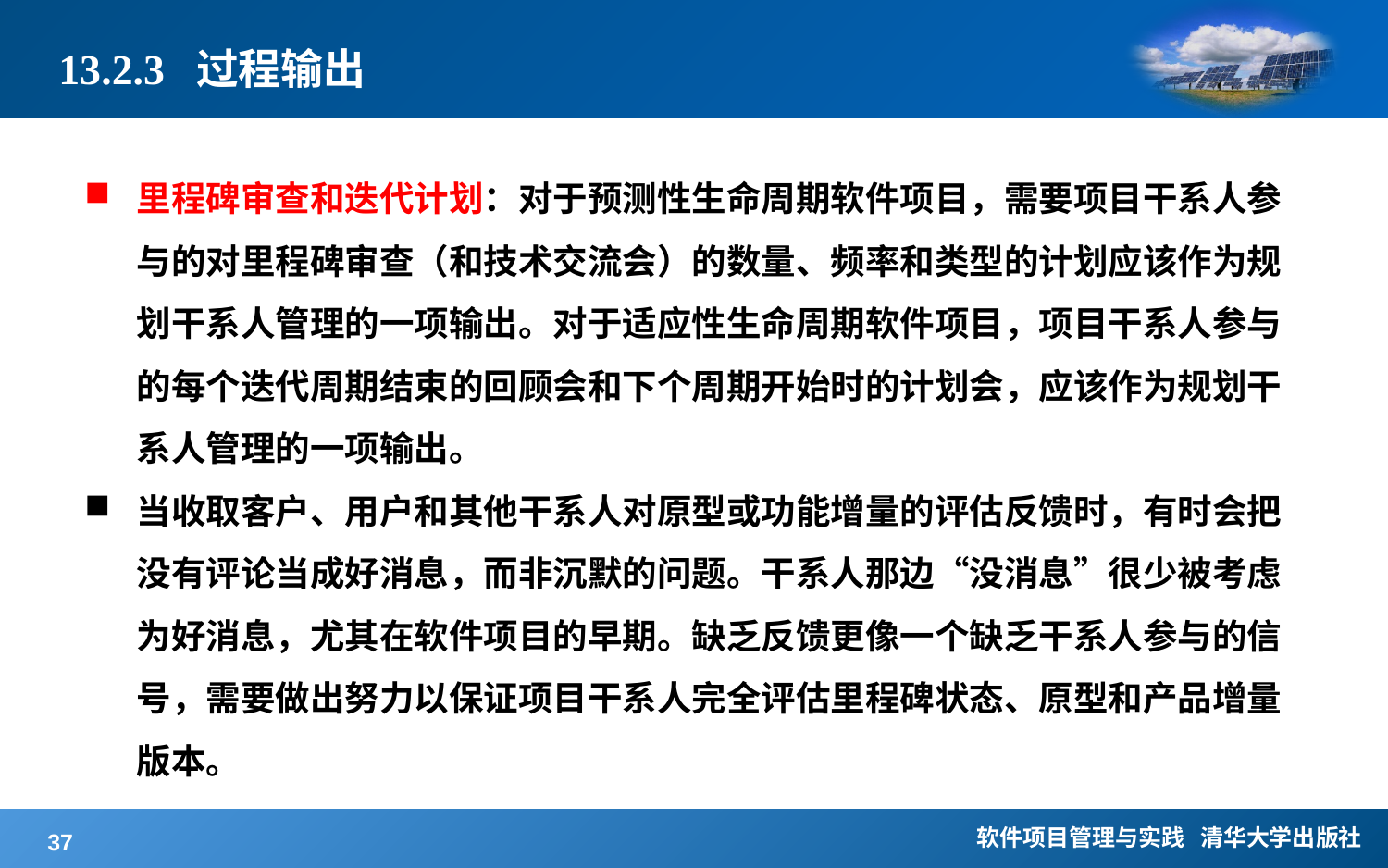

# 13.2.3  过程输出
里程碑审查和迭代计划：对于预测性生命周期软件项目，需要项目干系人参与的对里程碑审查（和技术交流会）的数量、频率和类型的计划应该作为规划干系人管理的一项输出。对于适应性生命周期软件项目，项目干系人参与的每个迭代周期结束的回顾会和下个周期开始时的计划会，应该作为规划干系人管理的一项输出。
当收取客户、用户和其他干系人对原型或功能增量的评估反馈时，有时会把没有评论当成好消息，而非沉默的问题。干系人那边“没消息”很少被考虑为好消息，尤其在软件项目的早期。缺乏反馈更像一个缺乏干系人参与的信号，需要做出努力以保证项目干系人完全评估里程碑状态、原型和产品增量版本。